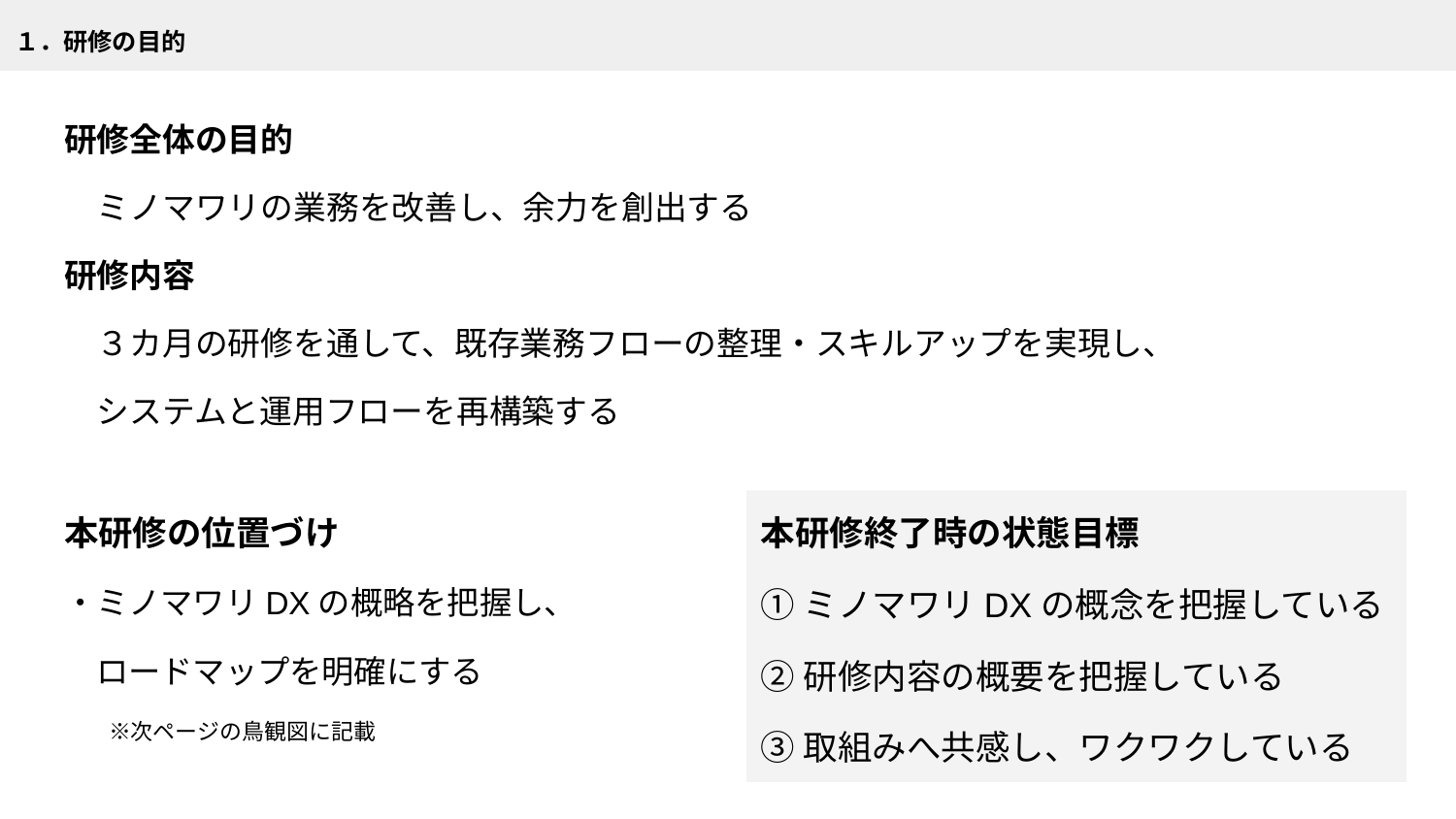

# １．研修の目的
研修全体の目的
　ミノマワリの業務を改善し、余力を創出する
研修内容
　３カ月の研修を通して、既存業務フローの整理・スキルアップを実現し、
　システムと運用フローを再構築する
本研修の位置づけ
・ミノマワリDXの概略を把握し、
　ロードマップを明確にする
　　※次ページの鳥観図に記載

本研修終了時の状態目標
①ミノマワリDXの概念を把握している
②研修内容の概要を把握している
③取組みへ共感し、ワクワクしている